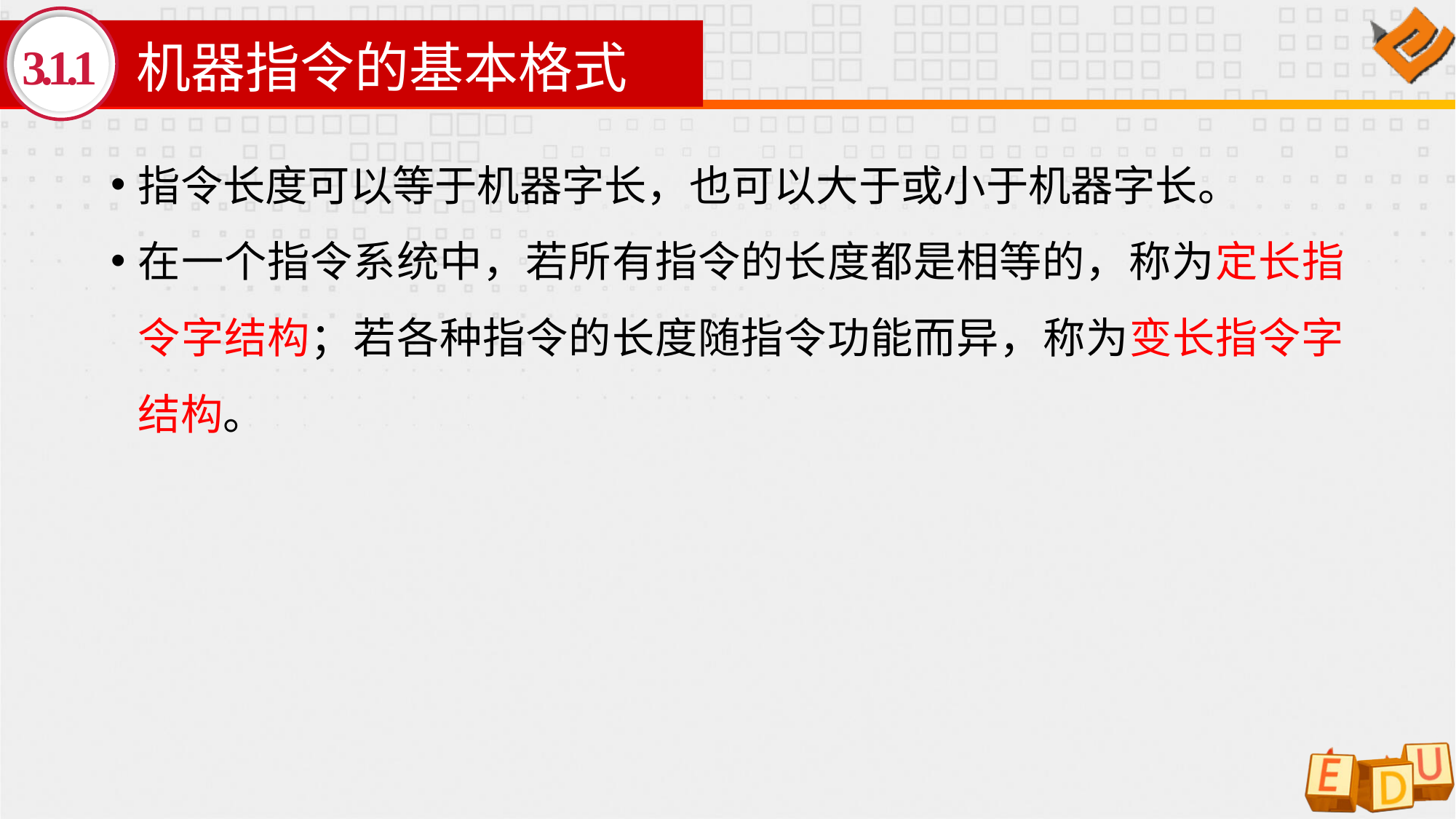

# 机器指令的基本格式
3.1.1
指令长度可以等于机器字长，也可以大于或小于机器字长。
在一个指令系统中，若所有指令的长度都是相等的，称为定长指令字结构；若各种指令的长度随指令功能而异，称为变长指令字结构。